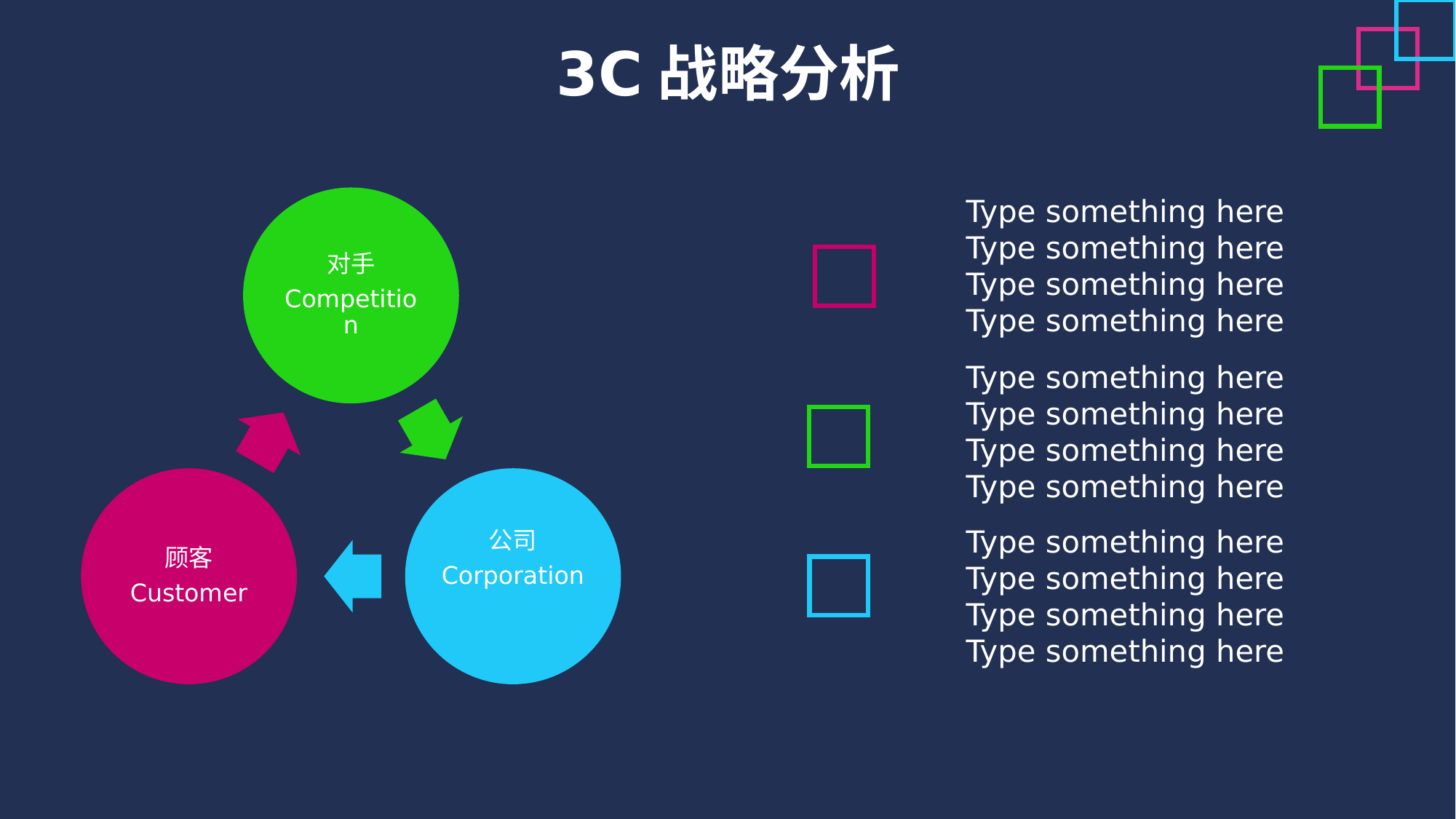

3C战略分析
Type something here
Type something here
Type something here
Type something here

对手
Competition

公司
Corporation

顾客
Customer

Type something here
Type something here
Type something here
Type something here

Type something here
Type something here
Type something here
Type something here